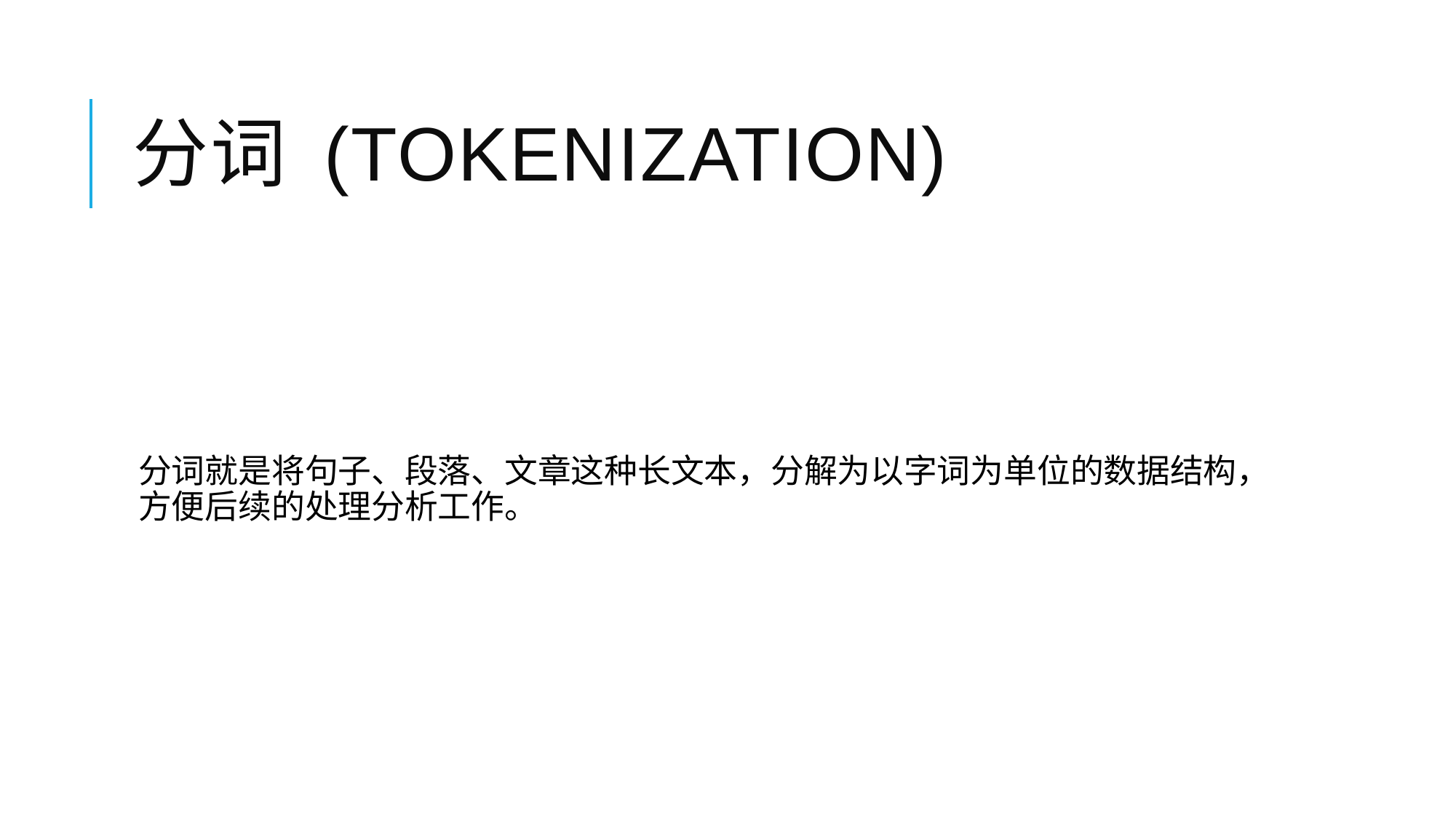

# 分词 (Tokenization)

分词就是将句子、段落、文章这种长文本，分解为以字词为单位的数据结构，方便后续的处理分析工作。